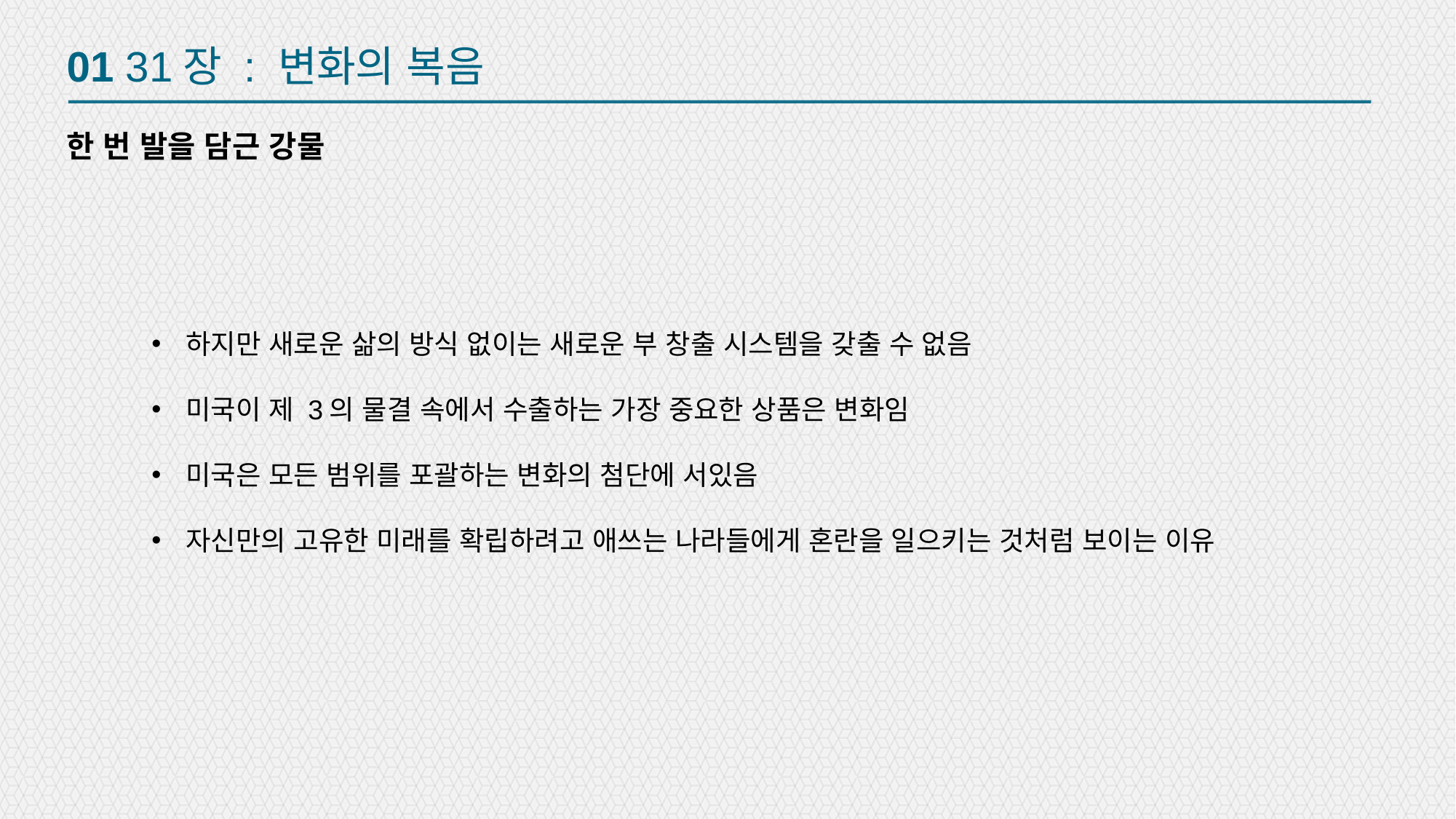

01 31장 : 변화의 복음

한 번 발을 담근 강물

하지만 새로운 삶의 방식 없이는 새로운 부 창출 시스템을 갖출 수 없음

미국이 제 3의 물결 속에서 수출하는 가장 중요한 상품은 변화임

미국은 모든 범위를 포괄하는 변화의 첨단에 서있음

자신만의 고유한 미래를 확립하려고 애쓰는 나라들에게 혼란을 일으키는 것처럼 보이는 이유